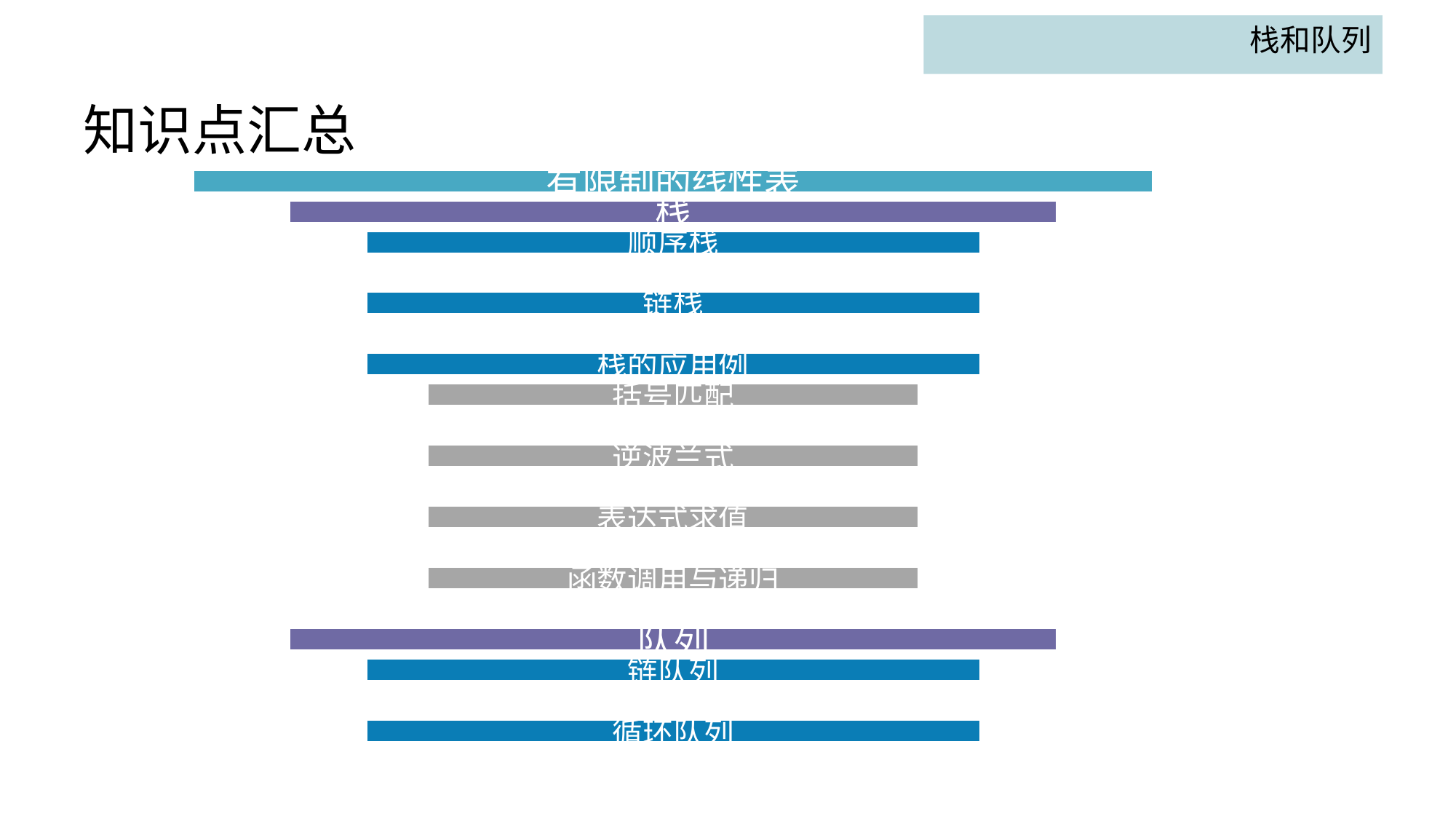

栈和队列
# 知识点汇总
有限制的线性表
栈
队列
链队列
循环队列
顺序栈
链栈
栈的应用例
括号匹配
表达式求值
逆波兰式
函数调用与递归